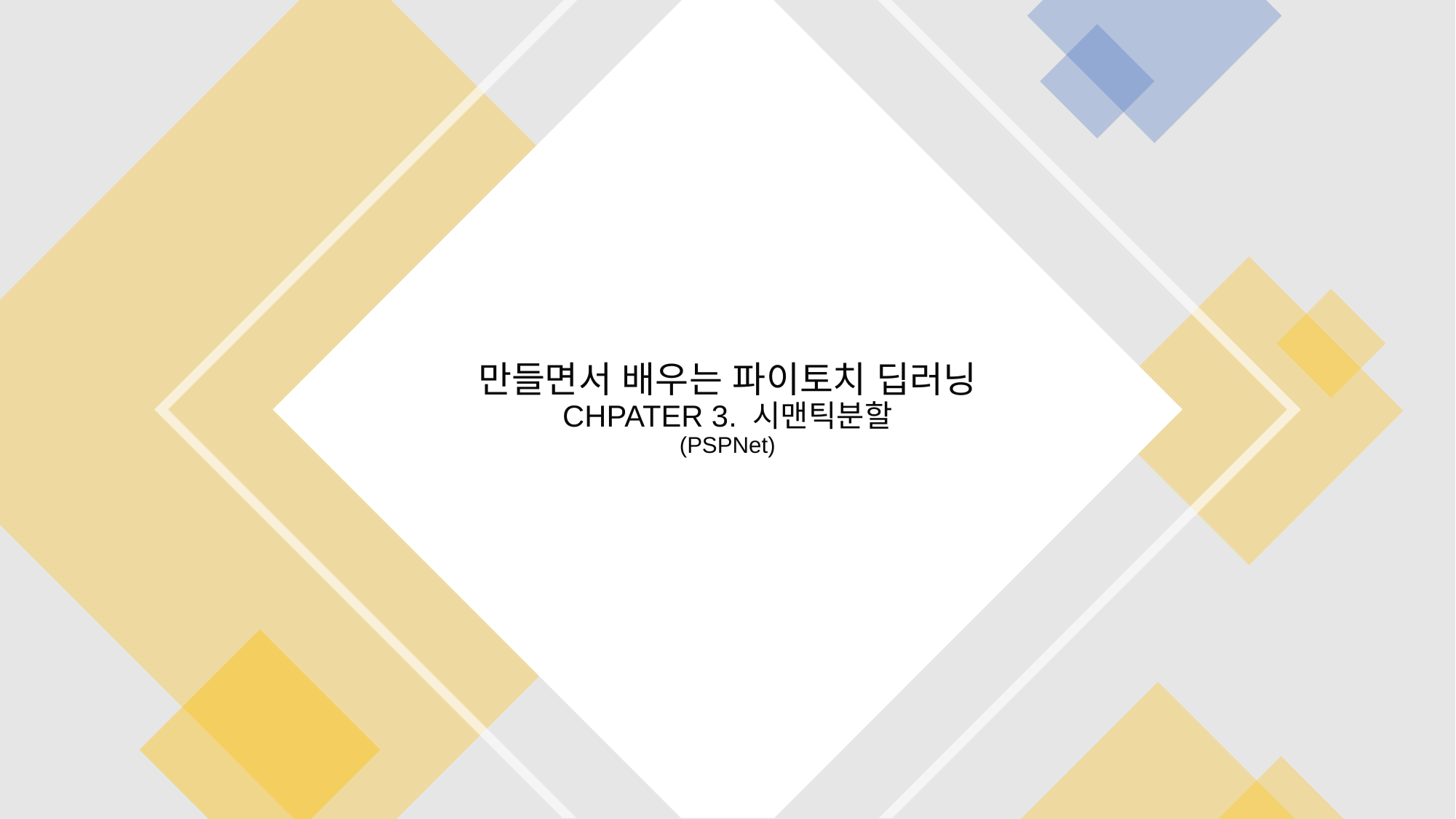

# 만들면서 배우는 파이토치 딥러닝 CHPATER 3. 시맨틱분할 (PSPNet)